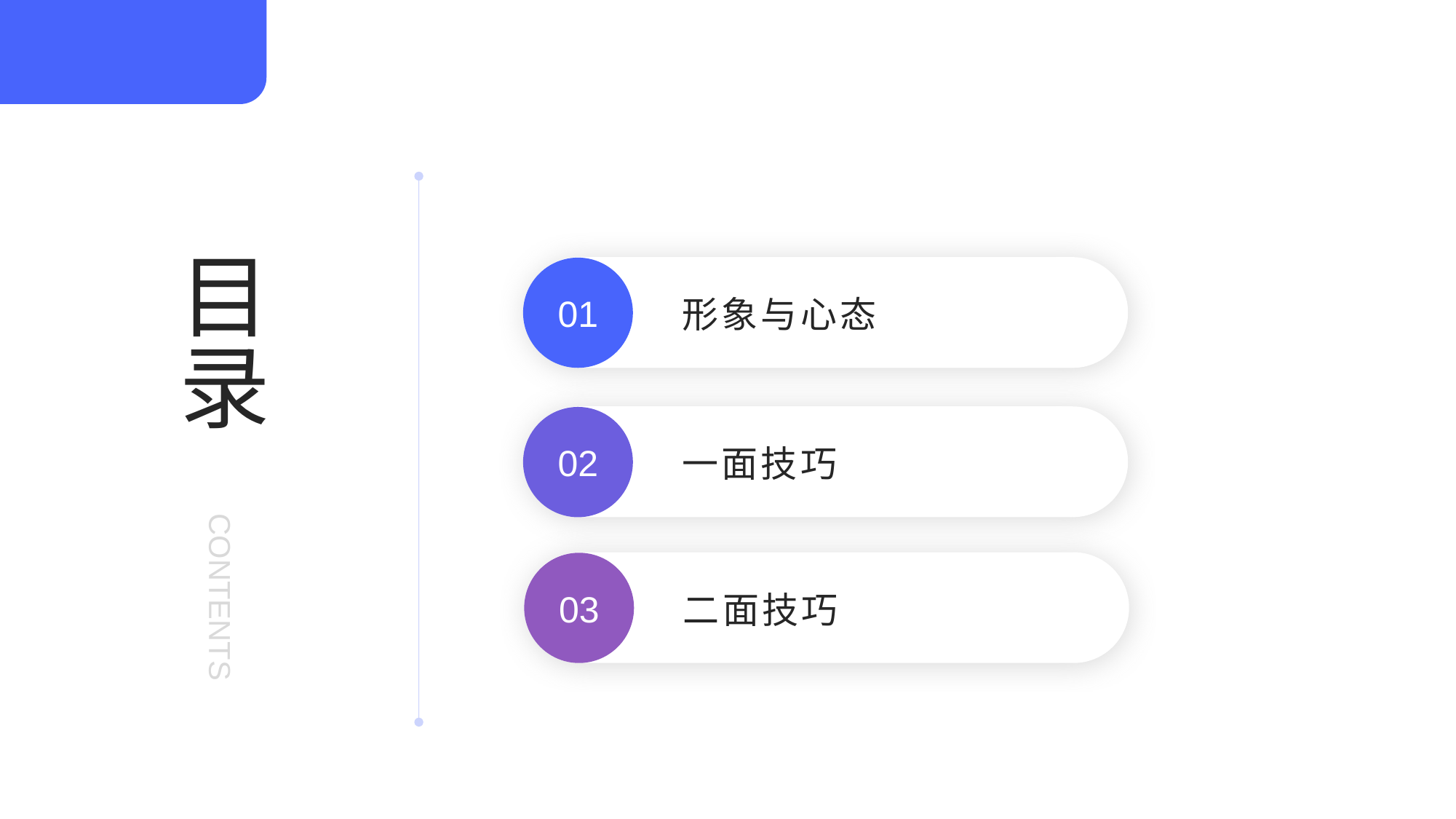

目录

01
形象与心态

02
一面技巧
CONTENTS

03
二面技巧